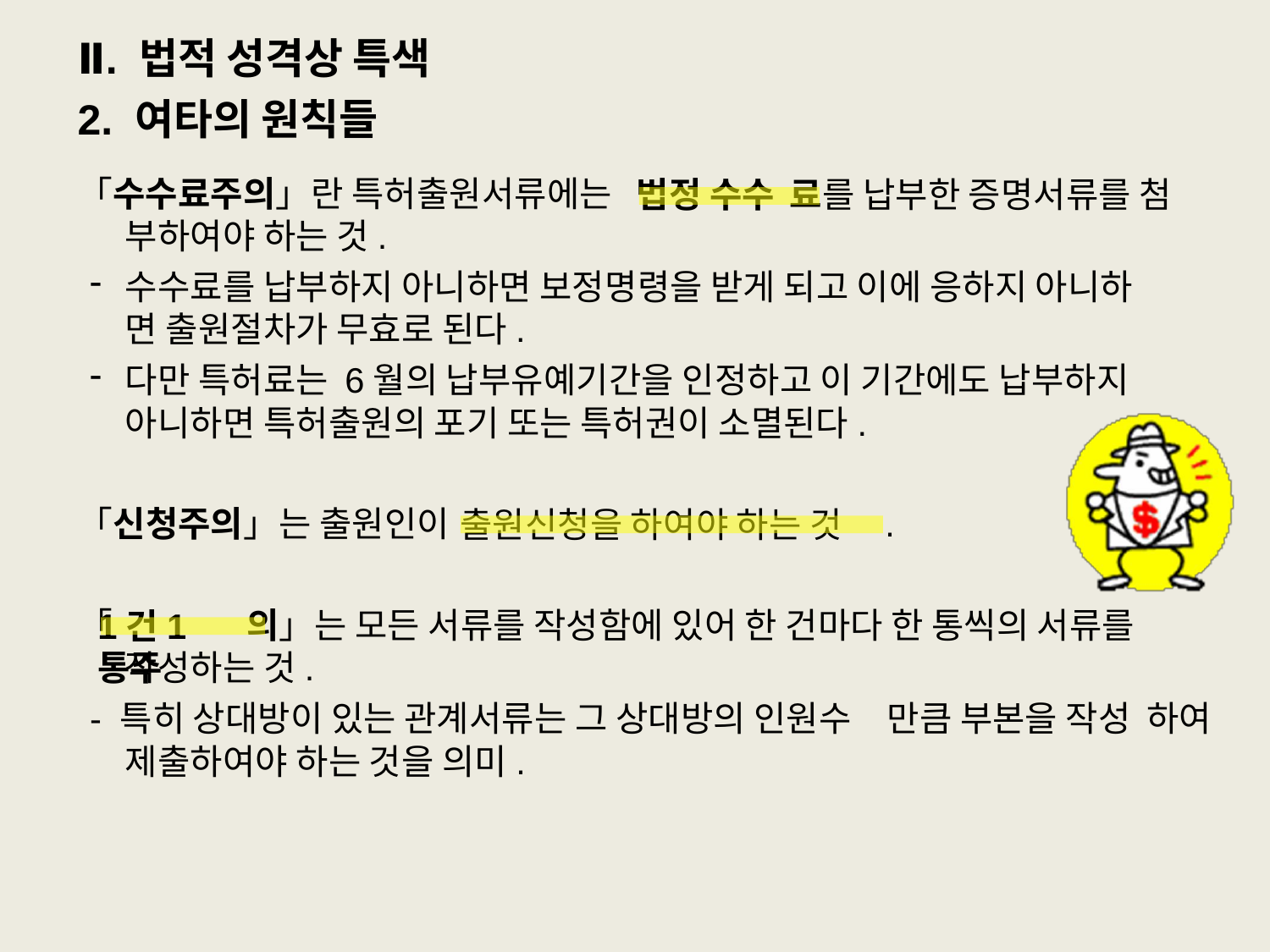

# Ⅱ. 법적 성격상 특색
2. 여타의 원칙들
「수수료주의」란 특허출원서류에는  부하여야 하는 것.
법정 수수
료를 납부한 증명서류를 첨

수수료를 납부하지 아니하면 보정명령을 받게 되고 이에 응하지 아니하
면 출원절차가 무효로 된다.
다만 특허료는 6월의 납부유예기간을 인정하고 이 기간에도 납부하지  아니하면 특허출원의 포기 또는 특허권이 소멸된다.

출원신청을 하여야 하는 것
「신청주의」는 출원인이
.

1건1통주
「	의」는 모든 서류를 작성함에 있어 한 건마다 한 통씩의 서류를
작성하는 것.
- 특히 상대방이 있는 관계서류는 그 상대방의 인원수	만큼 부본을 작성  하여 제출하여야 하는 것을 의미.